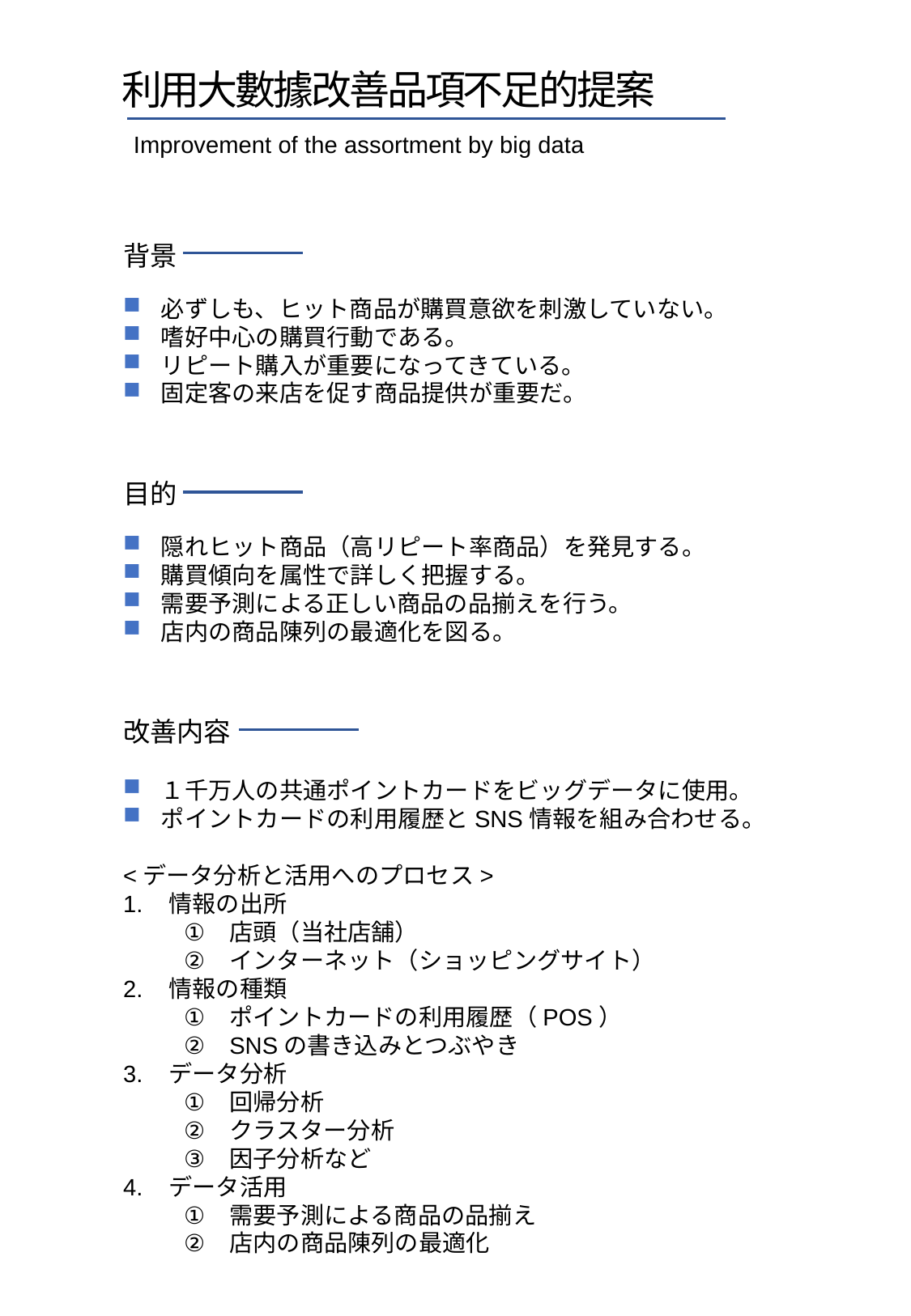

利用大數據改善品項不足的提案
Improvement of the assortment by big data
背景

必ずしも、ヒット商品が購買意欲を刺激していない。
嗜好中心の購買行動である。
リピート購入が重要になってきている。
固定客の来店を促す商品提供が重要だ。
目的

隠れヒット商品（高リピート率商品）を発見する。
購買傾向を属性で詳しく把握する。
需要予測による正しい商品の品揃えを行う。
店内の商品陳列の最適化を図る。
改善内容

１千万人の共通ポイントカードをビッグデータに使用。
ポイントカードの利用履歴とSNS情報を組み合わせる。

<データ分析と活用へのプロセス>
情報の出所
店頭（当社店舗）
インターネット（ショッピングサイト）
情報の種類
ポイントカードの利用履歴（POS）
SNSの書き込みとつぶやき
データ分析
回帰分析
クラスター分析
因子分析など
データ活用
需要予測による商品の品揃え
店内の商品陳列の最適化